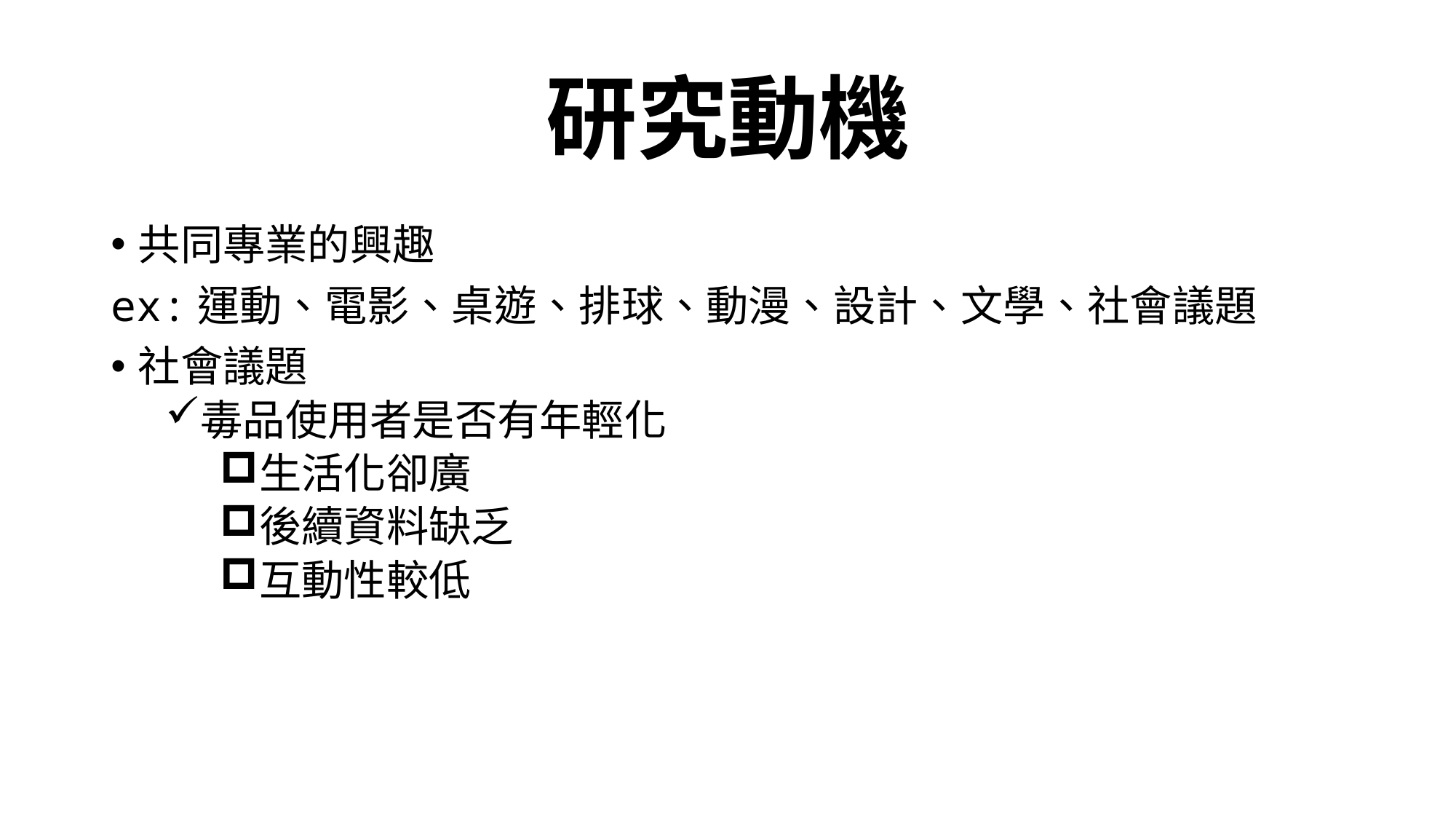

# 研究動機
共同專業的興趣
ex:運動、電影、桌遊、排球、動漫、設計、文學、社會議題
社會議題
毒品使用者是否有年輕化
生活化卻廣
後續資料缺乏
互動性較低